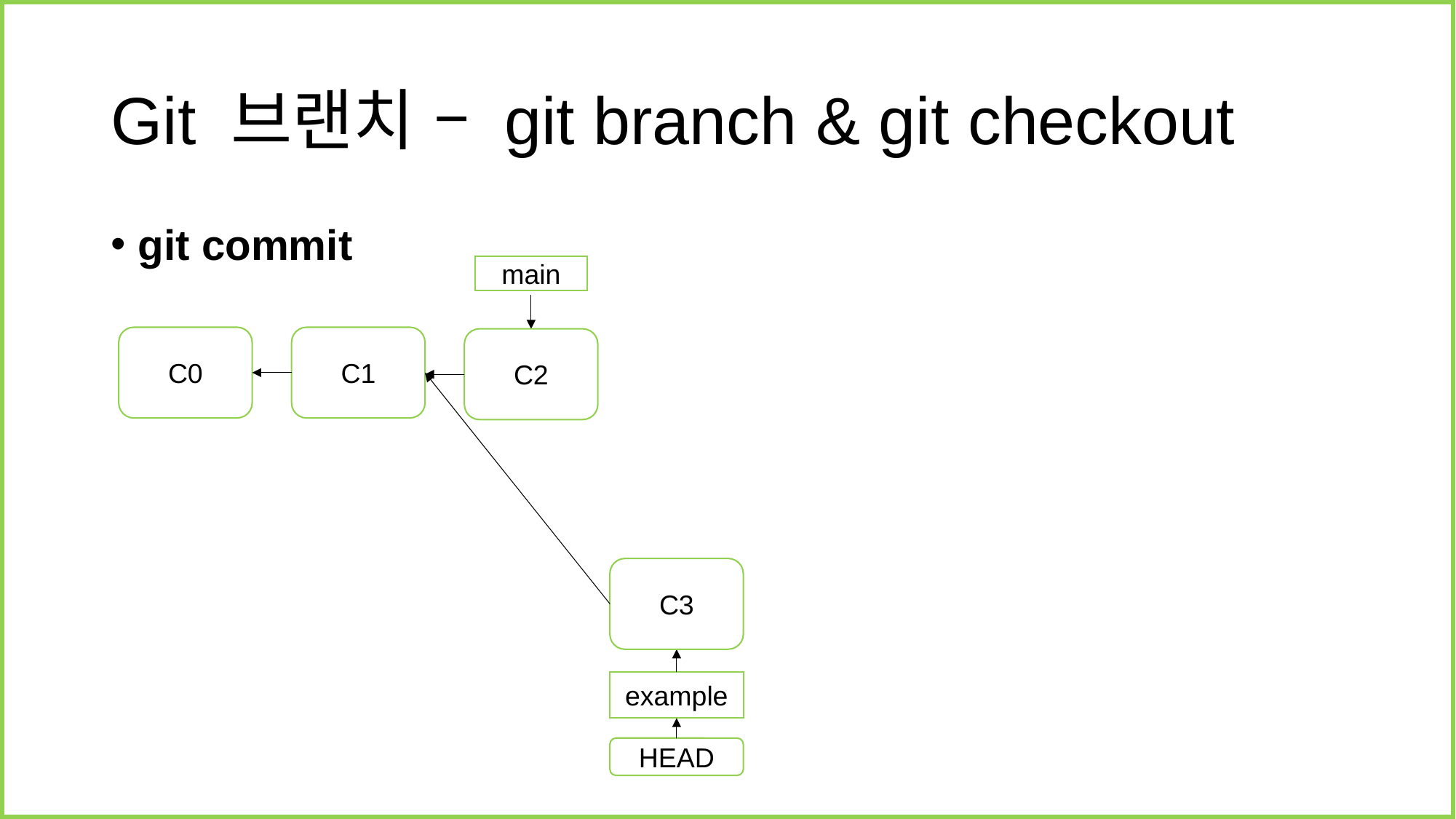

# Git 브랜치 – git branch & git checkout
git commit
main
C0
C1
C2
C3
example
HEAD